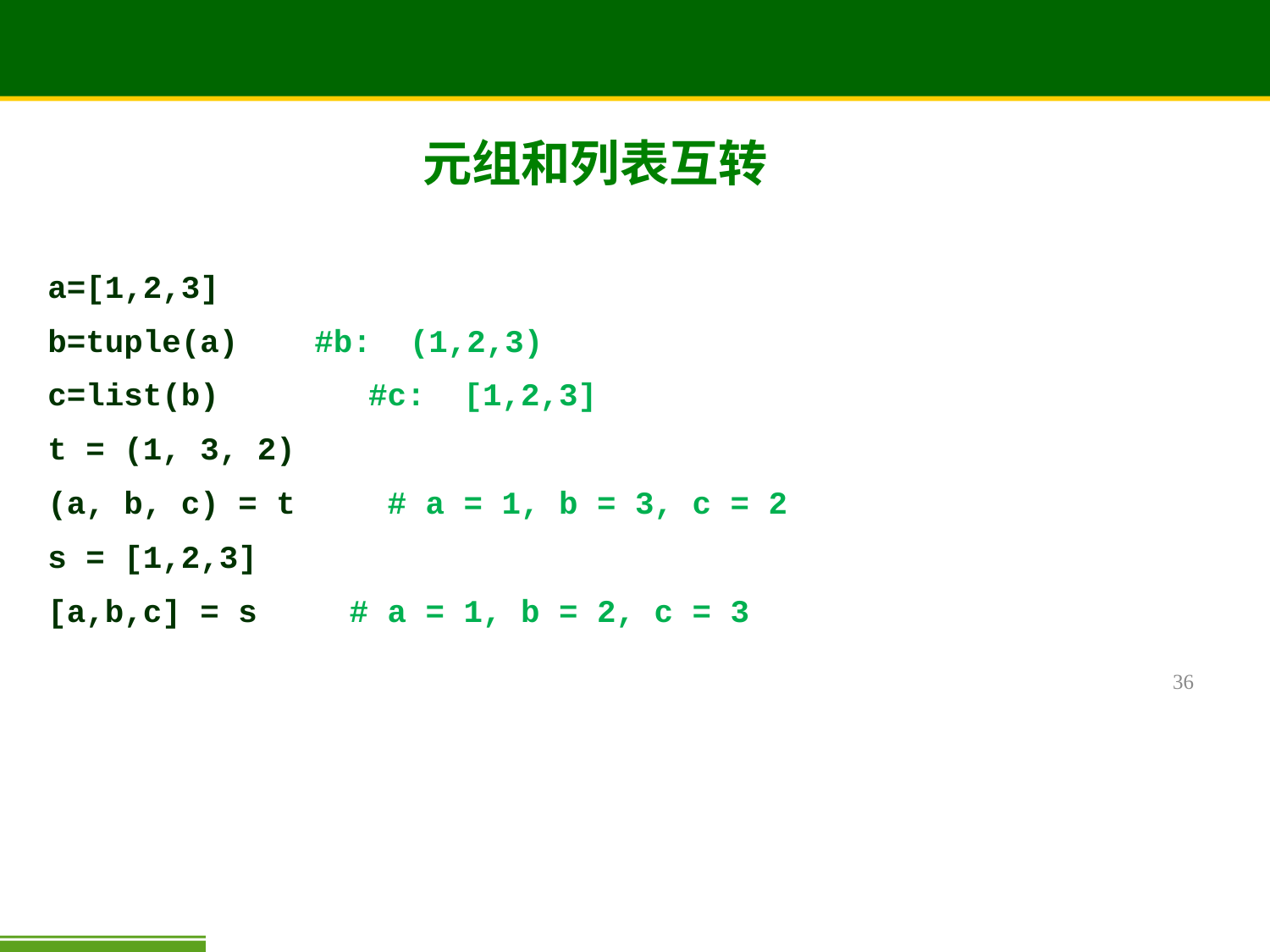

# 元组和列表互转

a=[1,2,3]
b=tuple(a)    #b:  (1,2,3)
c=list(b) 	 #c:  [1,2,3]
t = (1, 3, 2)
(a, b, c) = t	  # a = 1, b = 3, c = 2
s = [1,2,3]
[a,b,c] = s	# a = 1, b = 2, c = 3
36